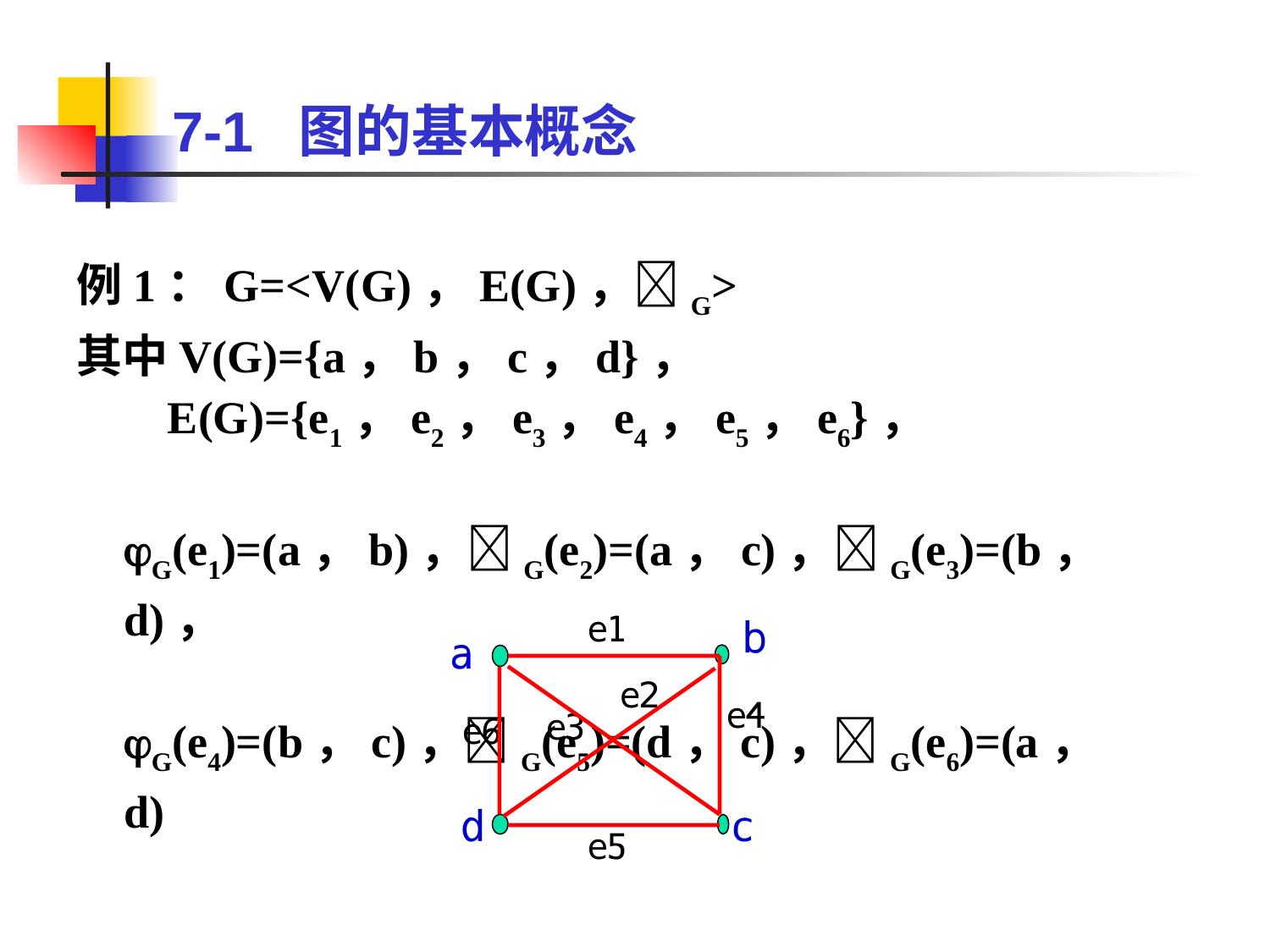

# 7-1  图的基本概念
例1：G=<V(G)，E(G)，ϕG>
其中V(G)={a，b，c，d}，
        E(G)={e1，e2，e3，e4，e5，e6}，
        ϕG(e1)=(a，b)，ϕG(e2)=(a，c)，ϕG(e3)=(b，d)，
        ϕG(e4)=(b，c)，ϕG(e5)=(d，c)，ϕG(e6)=(a，d)

e1
b
a

e2

e4
e3
e6
d
c

e5

4